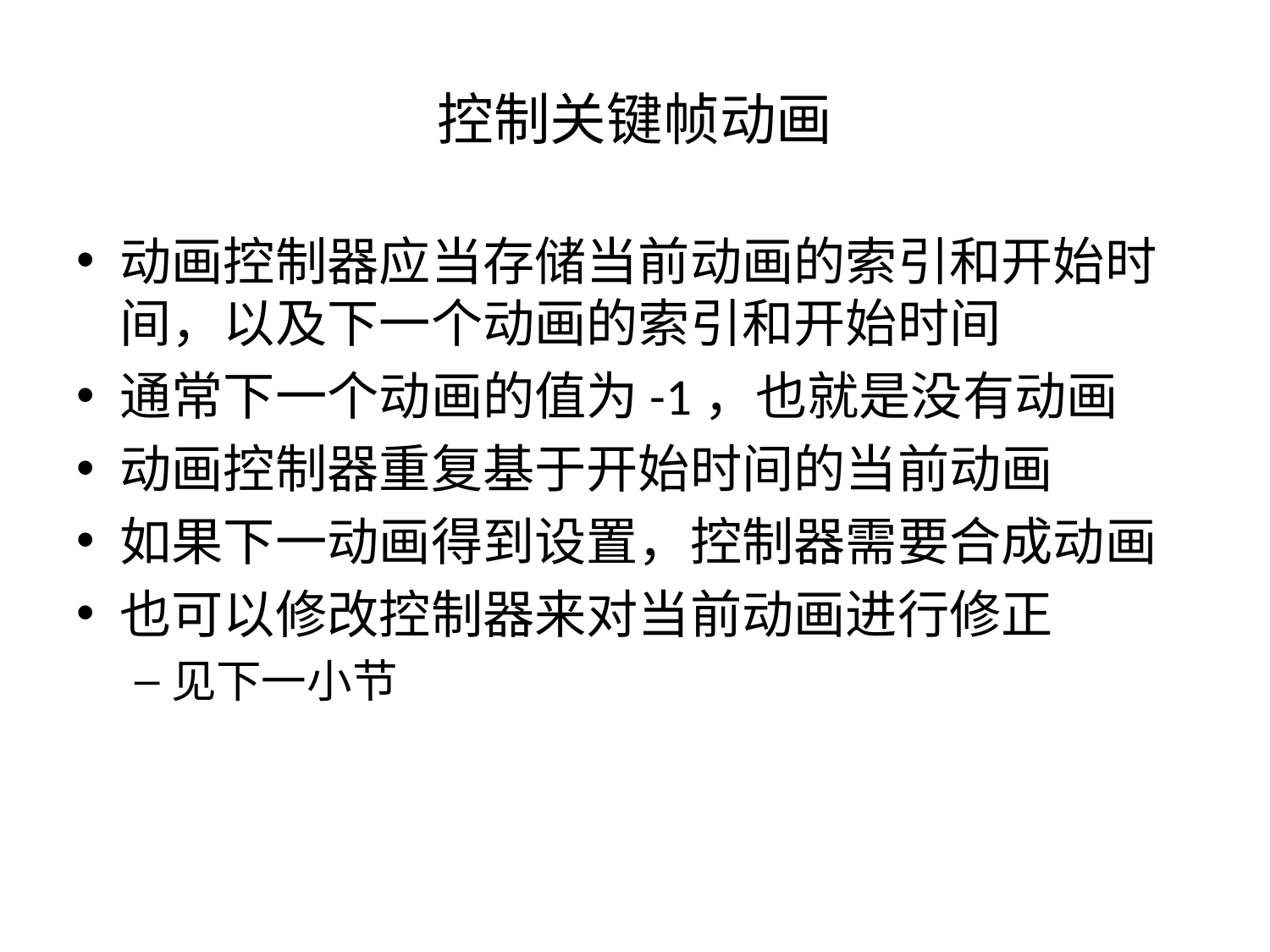

# 控制关键帧动画
动画控制器应当存储当前动画的索引和开始时间，以及下一个动画的索引和开始时间
通常下一个动画的值为-1，也就是没有动画
动画控制器重复基于开始时间的当前动画
如果下一动画得到设置，控制器需要合成动画
也可以修改控制器来对当前动画进行修正
见下一小节